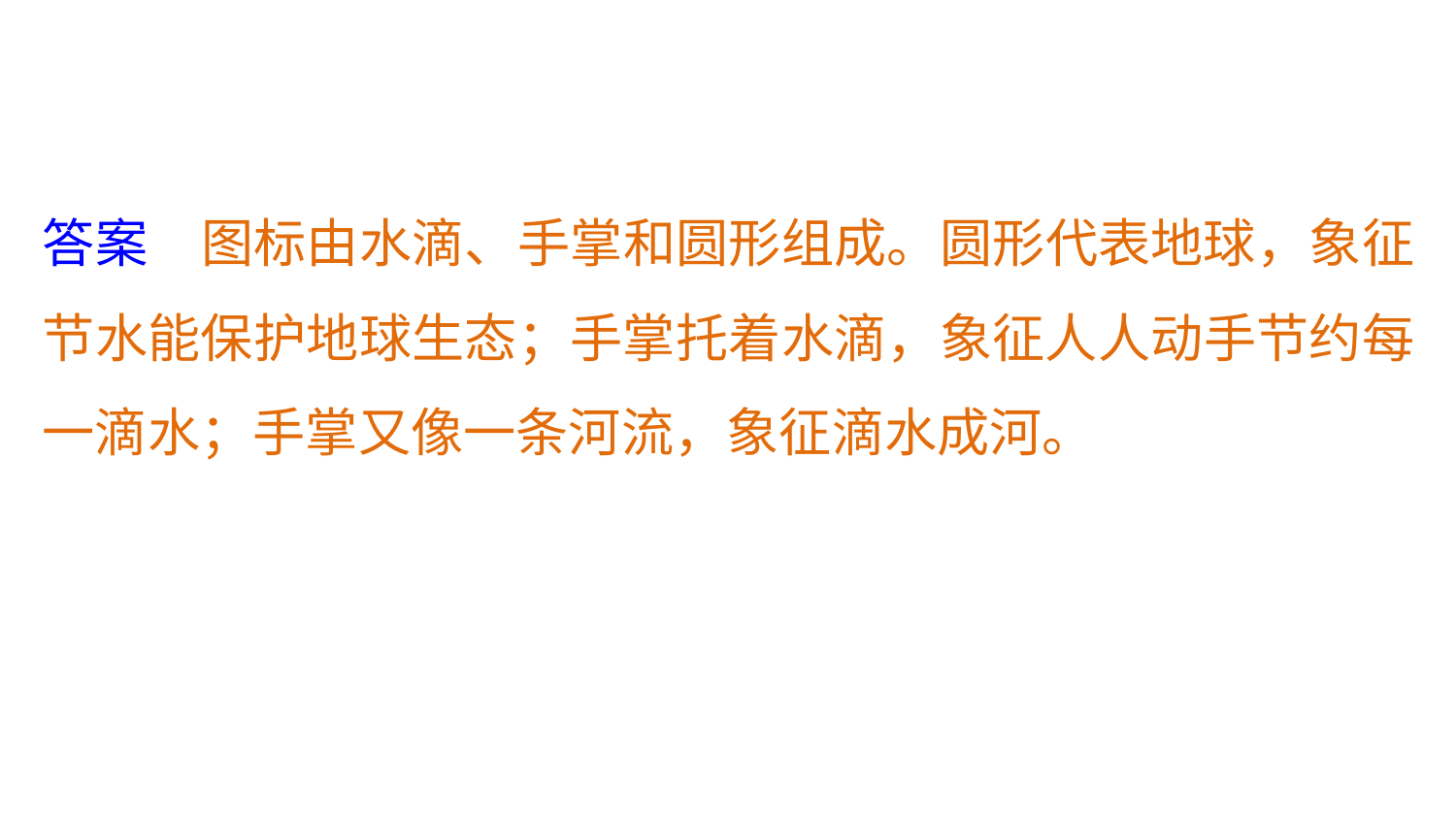

答案　图标由水滴、手掌和圆形组成。圆形代表地球，象征节水能保护地球生态；手掌托着水滴，象征人人动手节约每一滴水；手掌又像一条河流，象征滴水成河。